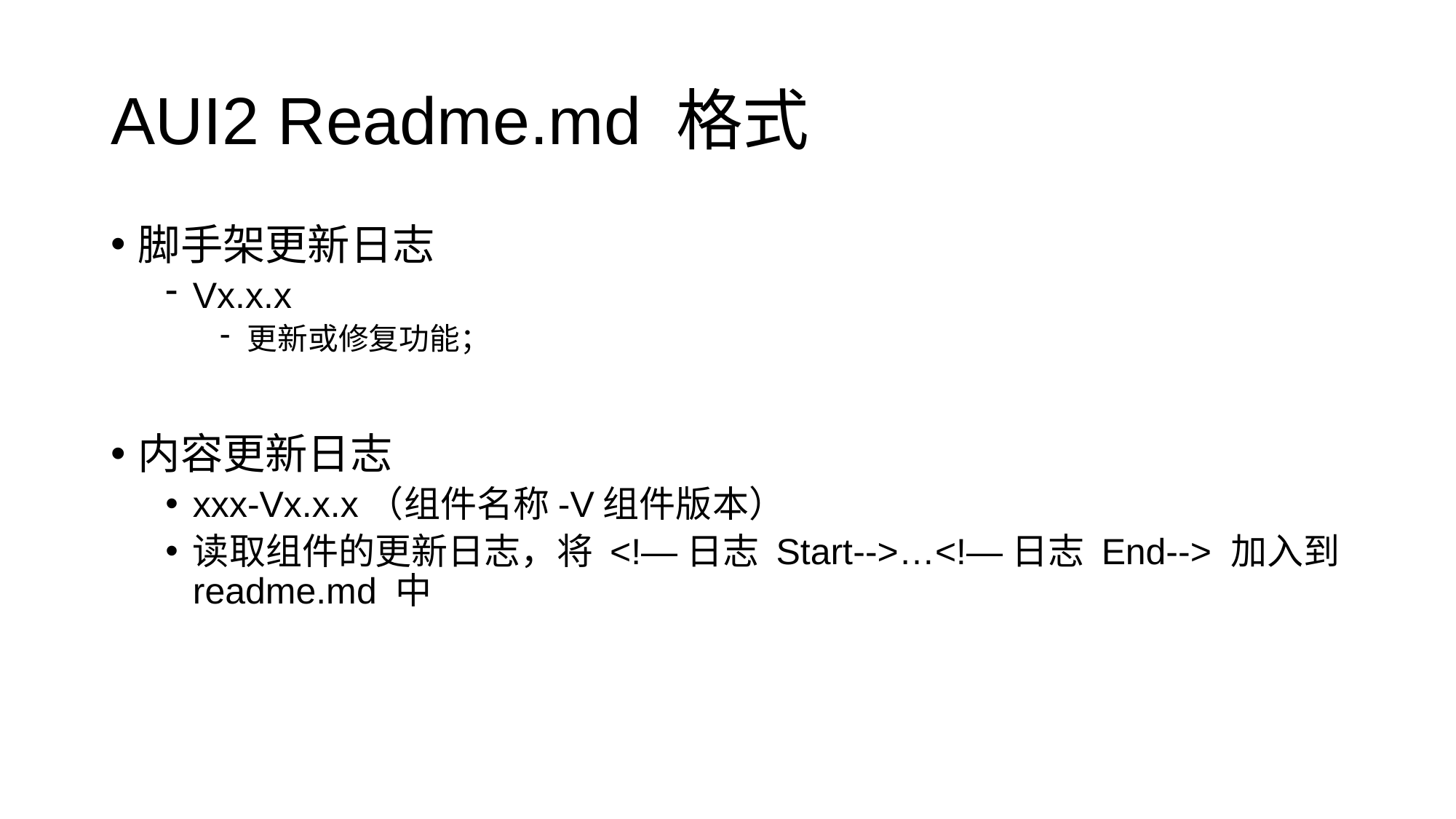

# AUI2 Readme.md 格式
脚手架更新日志
Vx.x.x
更新或修复功能；

内容更新日志
xxx-Vx.x.x（组件名称-V组件版本）
读取组件的更新日志，将 <!—日志 Start-->…<!—日志 End--> 加入到readme.md 中